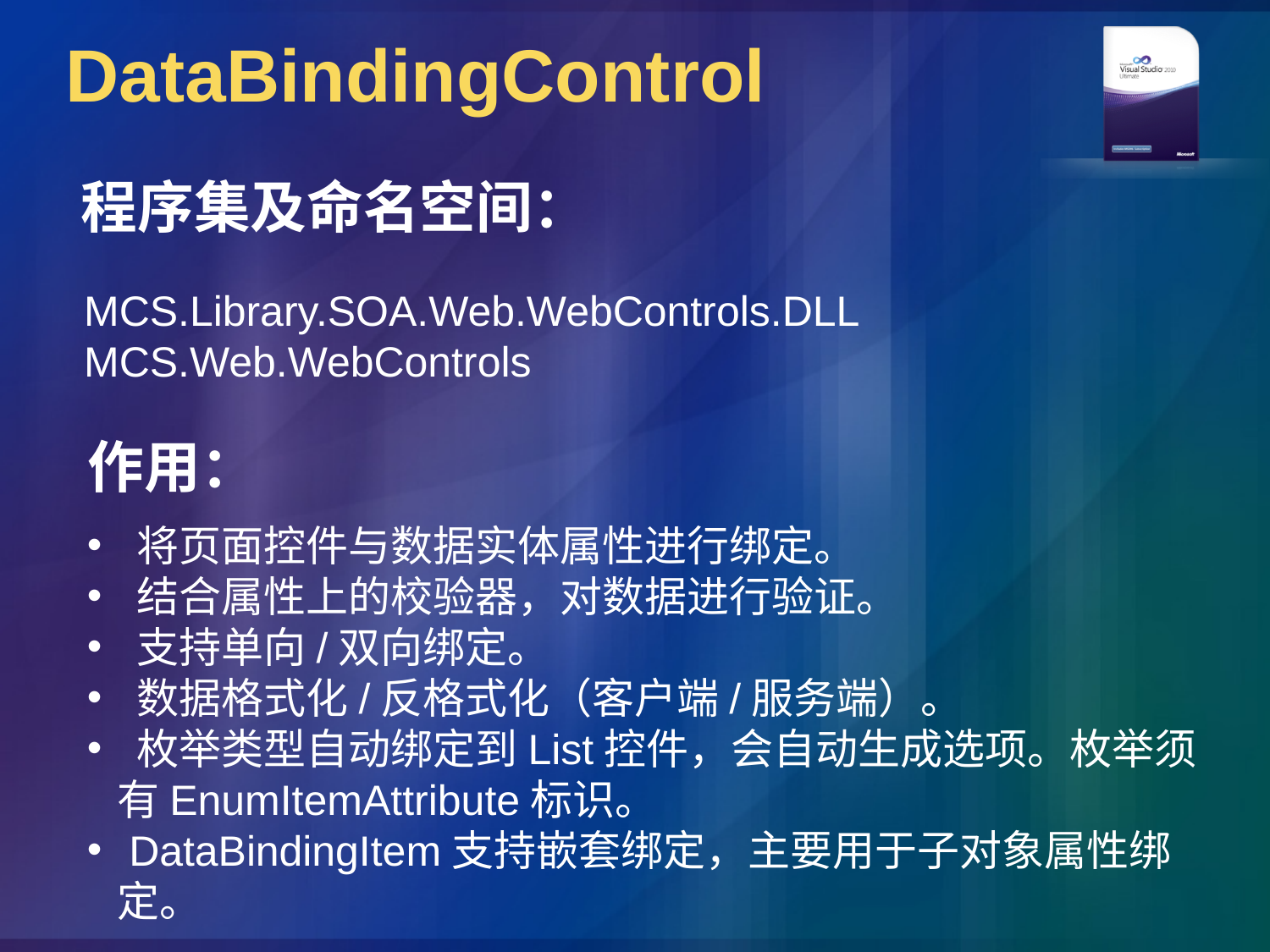

# DataBindingControl
程序集及命名空间：
MCS.Library.SOA.Web.WebControls.DLL
MCS.Web.WebControls
作用：
 将页面控件与数据实体属性进行绑定。
 结合属性上的校验器，对数据进行验证。
 支持单向/双向绑定。
 数据格式化/反格式化（客户端/服务端）。
 枚举类型自动绑定到List控件，会自动生成选项。枚举须有EnumItemAttribute标识。
 DataBindingItem支持嵌套绑定，主要用于子对象属性绑定。